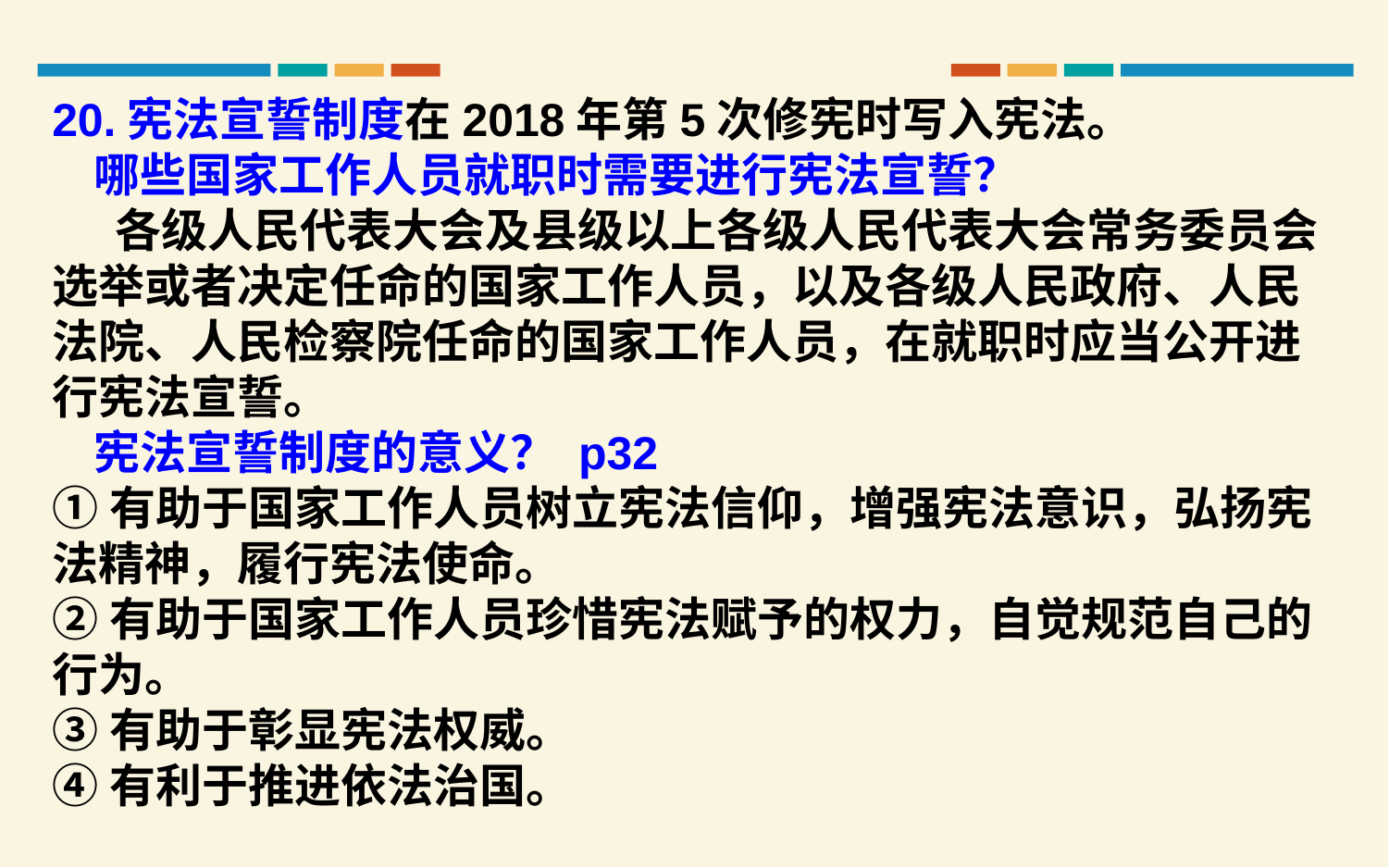

20.宪法宣誓制度在2018年第5次修宪时写入宪法。
   哪些国家工作人员就职时需要进行宪法宣誓？
     各级人民代表大会及县级以上各级人民代表大会常务委员会选举或者决定任命的国家工作人员，以及各级人民政府、人民法院、人民检察院任命的国家工作人员，在就职时应当公开进行宪法宣誓。
   宪法宣誓制度的意义？ p32
①有助于国家工作人员树立宪法信仰，增强宪法意识，弘扬宪法精神，履行宪法使命。
②有助于国家工作人员珍惜宪法赋予的权力，自觉规范自己的行为。
③有助于彰显宪法权威。
④有利于推进依法治国。